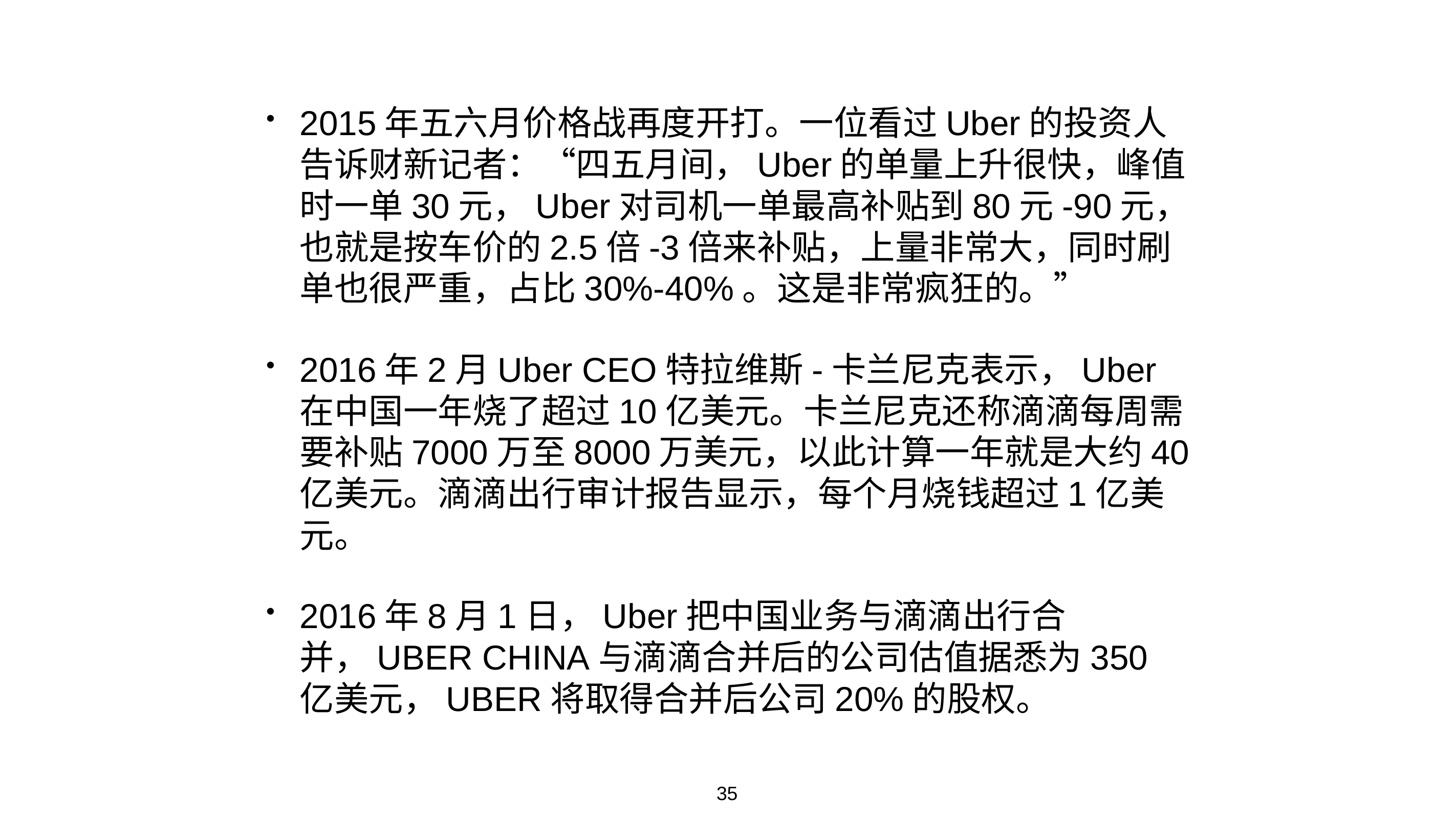

2015年五六月价格战再度开打。一位看过Uber的投资人告诉财新记者：“四五月间，Uber的单量上升很快，峰值时一单30元，Uber对司机一单最高补贴到80元-90元，也就是按车价的2.5倍-3倍来补贴，上量非常大，同时刷单也很严重，占比30%-40%。这是非常疯狂的。”
2016年2月Uber CEO特拉维斯-卡兰尼克表示，Uber在中国一年烧了超过10亿美元。卡兰尼克还称滴滴每周需要补贴7000万至8000万美元，以此计算一年就是大约40亿美元。滴滴出行审计报告显示，每个月烧钱超过1亿美元。
2016年8月1日，Uber把中国业务与滴滴出行合并，UBER CHINA与滴滴合并后的公司估值据悉为350亿美元，UBER将取得合并后公司20%的股权。
35